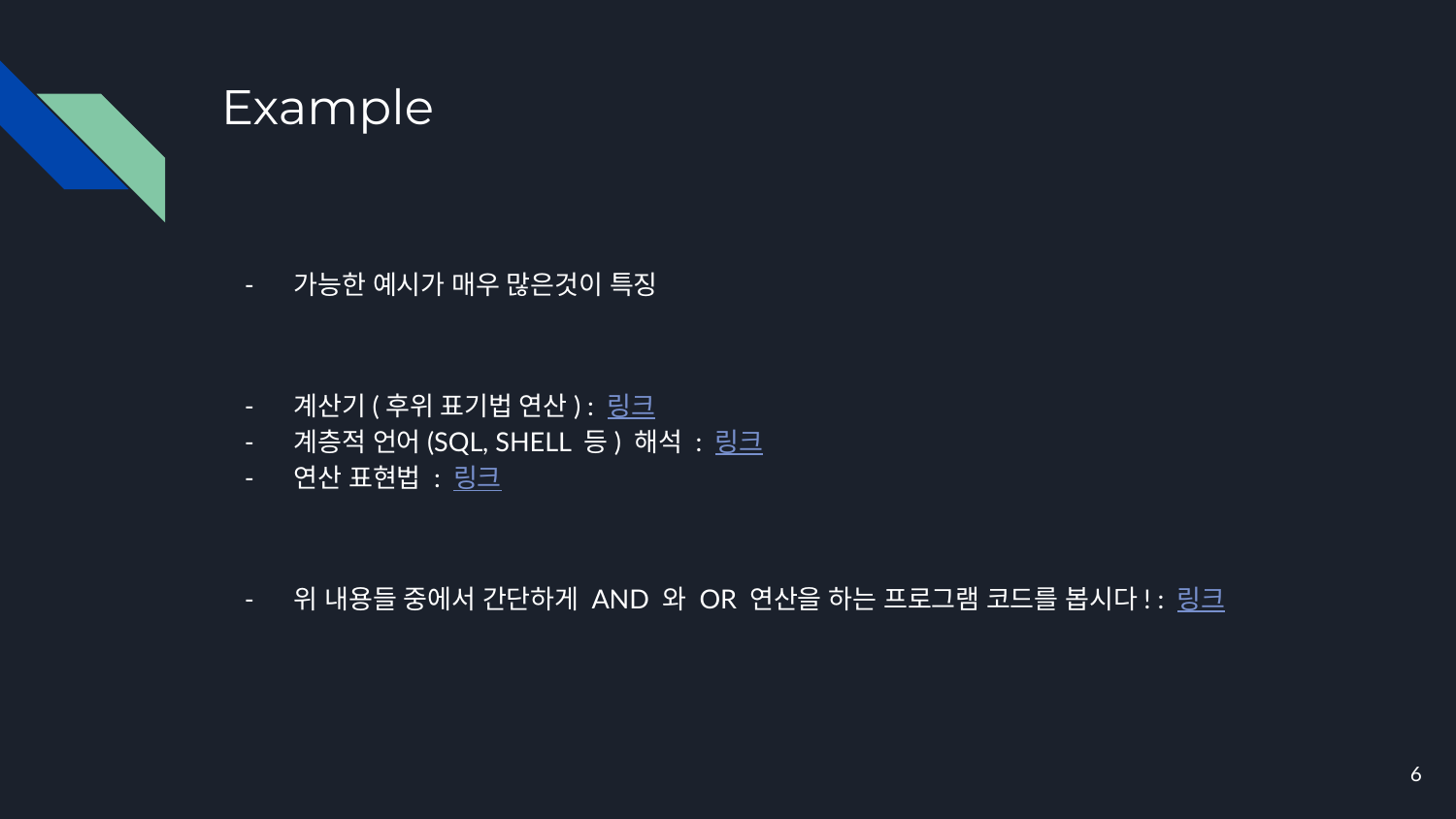

# Example
가능한 예시가 매우 많은것이 특징

계산기(후위 표기법 연산) : 링크
계층적 언어(SQL, SHELL 등) 해석 : 링크
연산 표현법 : 링크

위 내용들 중에서 간단하게 AND 와 OR 연산을 하는 프로그램 코드를 봅시다! : 링크
6